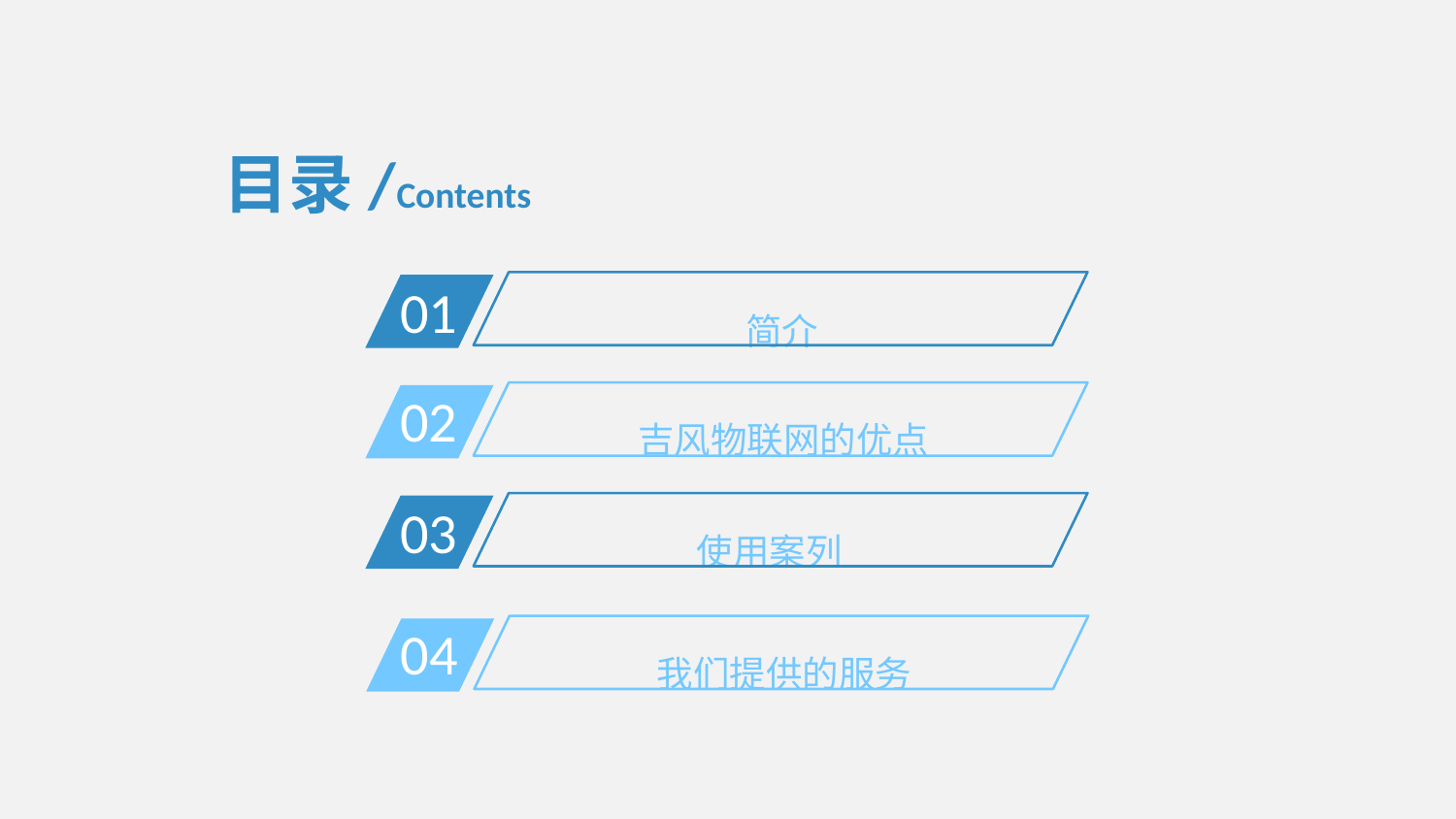

目录/Contents
01

简介
02

吉风物联网的优点
03

使用案列
04

我们提供的服务